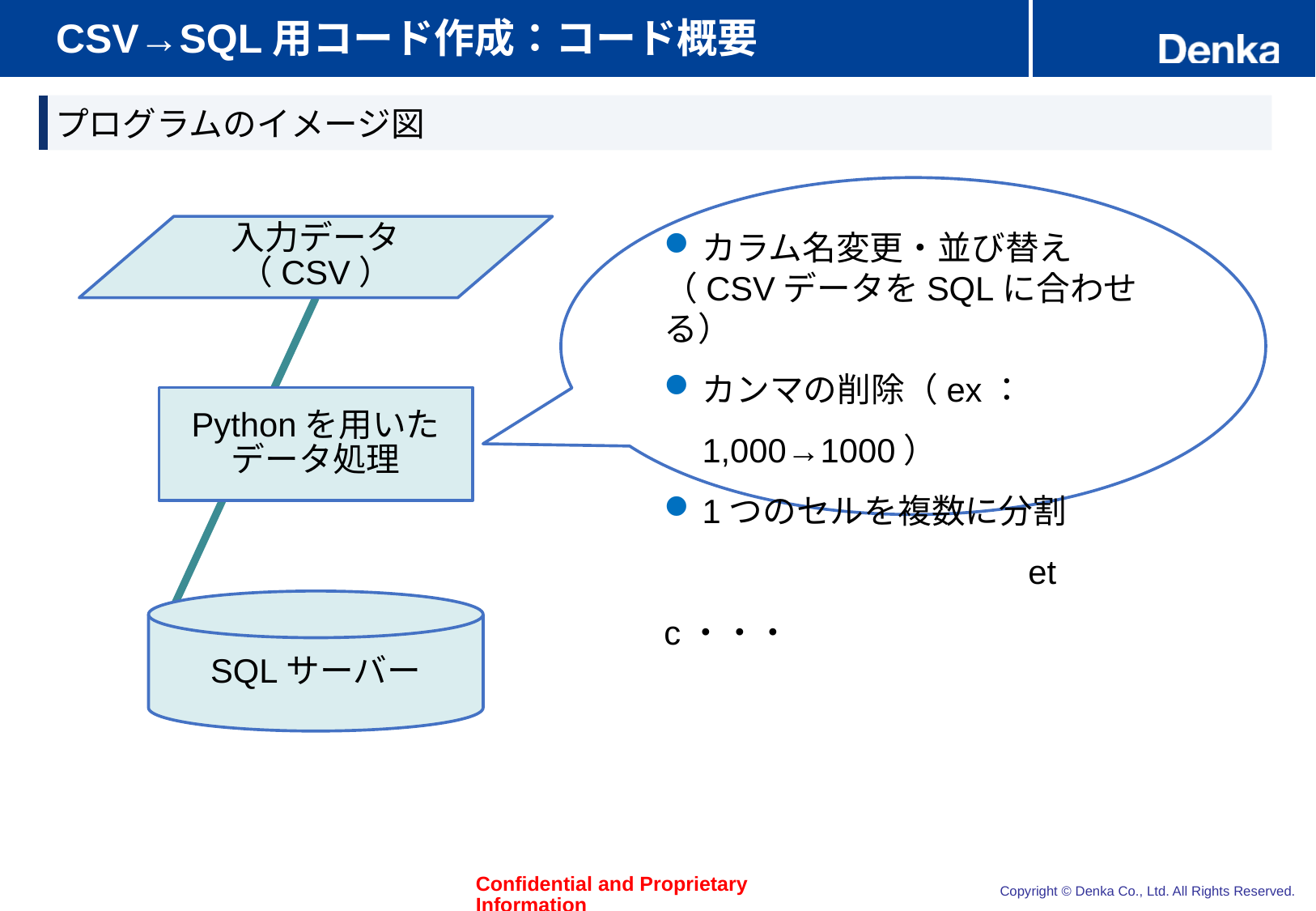

# CSV→SQL用コード作成：コード概要
プログラムのイメージ図

カラム名変更・並び替え
（CSVデータをSQLに合わせる）
カンマの削除（ex： 1,000→1000）
1つのセルを複数に分割
			etc・・・
入力データ（CSV）
Pythonを用いた
データ処理
SQLサーバー